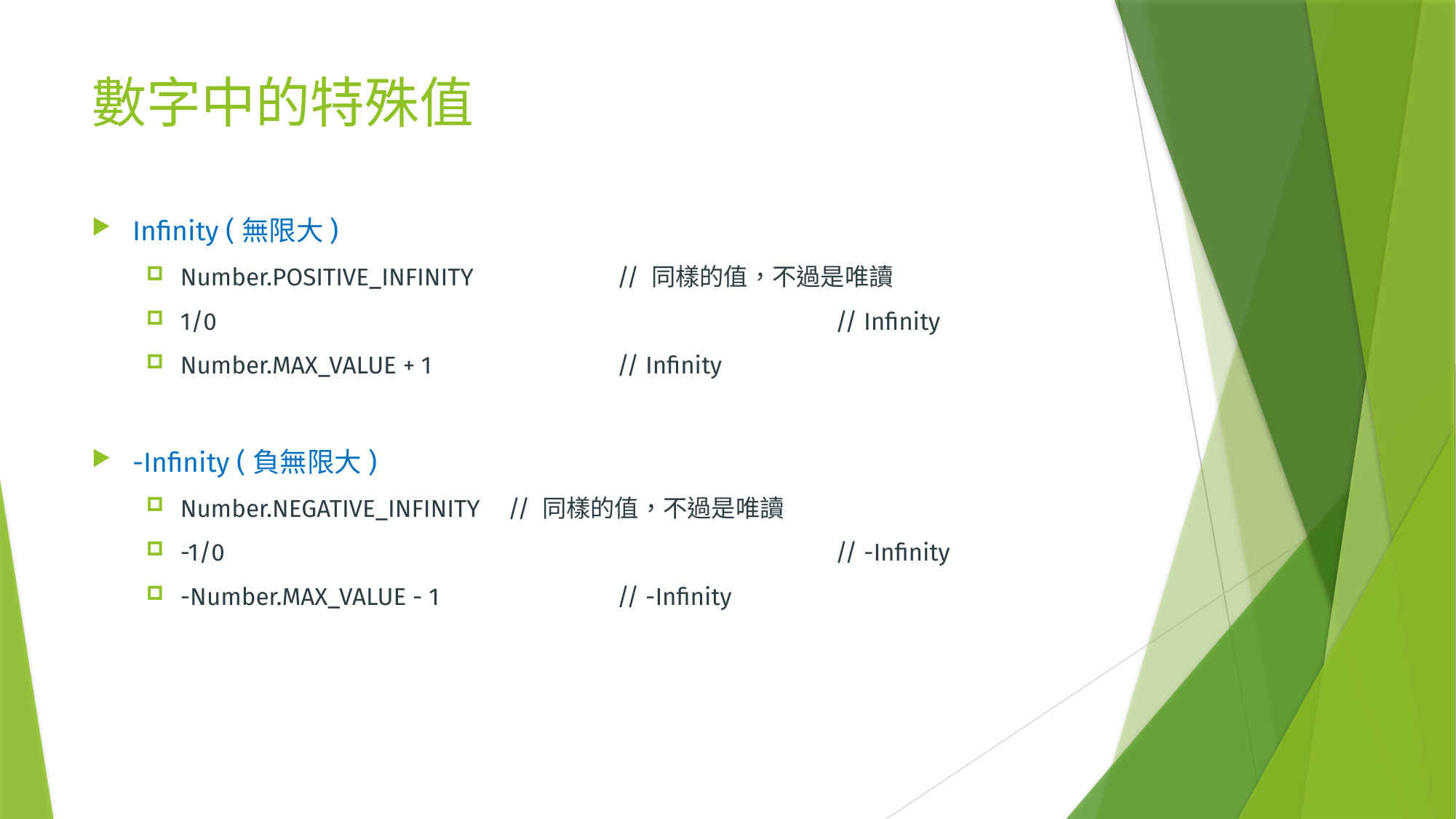

# 數字中的特殊值
Infinity (無限大)
Number.POSITIVE_INFINITY	 	// 同樣的值，不過是唯讀
1/0						// Infinity
Number.MAX_VALUE + 1		// Infinity

-Infinity (負無限大)
Number.NEGATIVE_INFINITY	// 同樣的值，不過是唯讀
-1/0						// -Infinity
-Number.MAX_VALUE - 1		// -Infinity